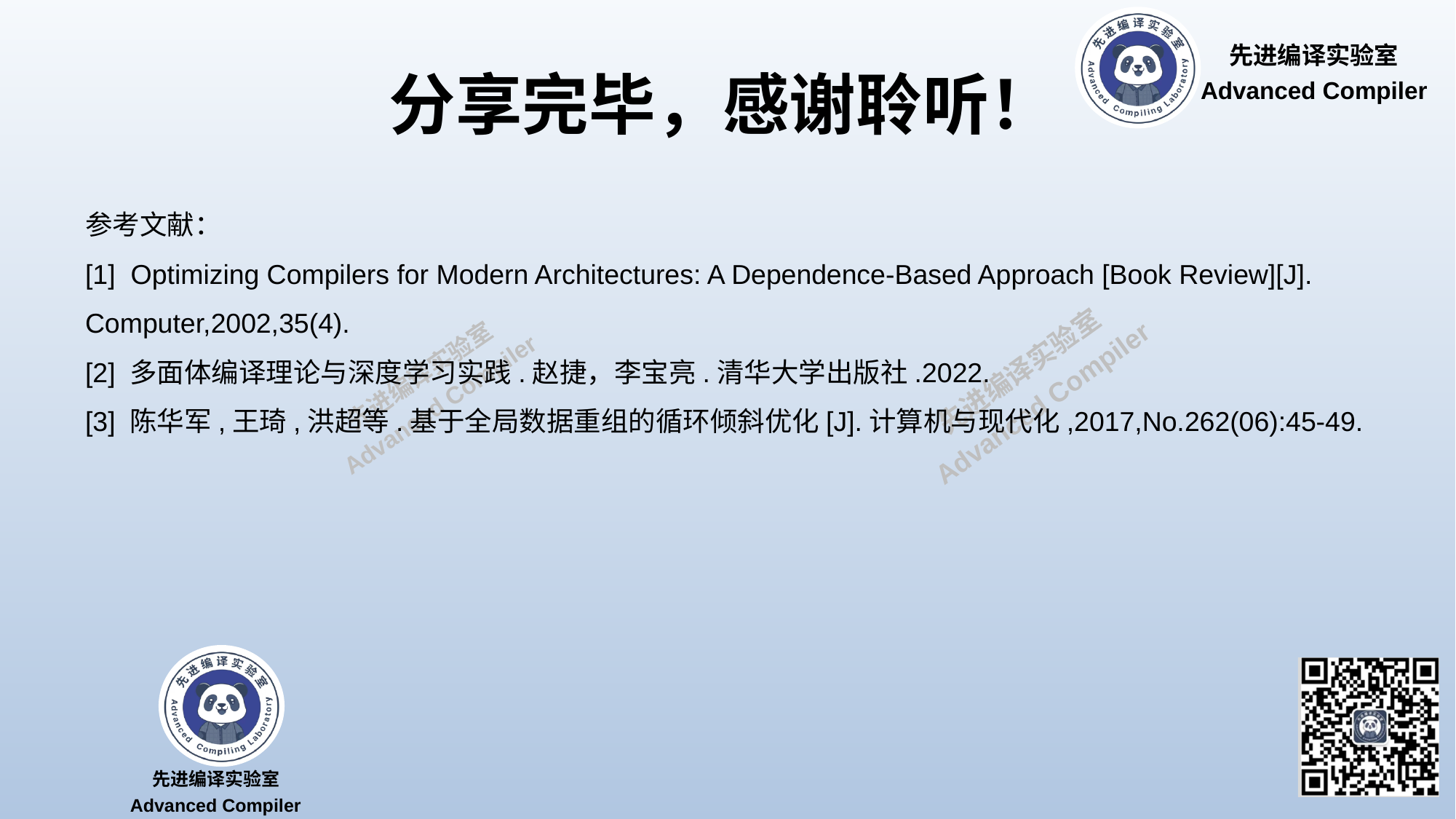

分享完毕，感谢聆听！
参考文献：
[1]  Optimizing Compilers for Modern Architectures: A Dependence-Based Approach [Book Review][J]. Computer,2002,35(4).
[2] 多面体编译理论与深度学习实践.赵捷，李宝亮.清华大学出版社.2022.
[3] 陈华军,王琦,洪超等.基于全局数据重组的循环倾斜优化[J].计算机与现代化,2017,No.262(06):45-49.